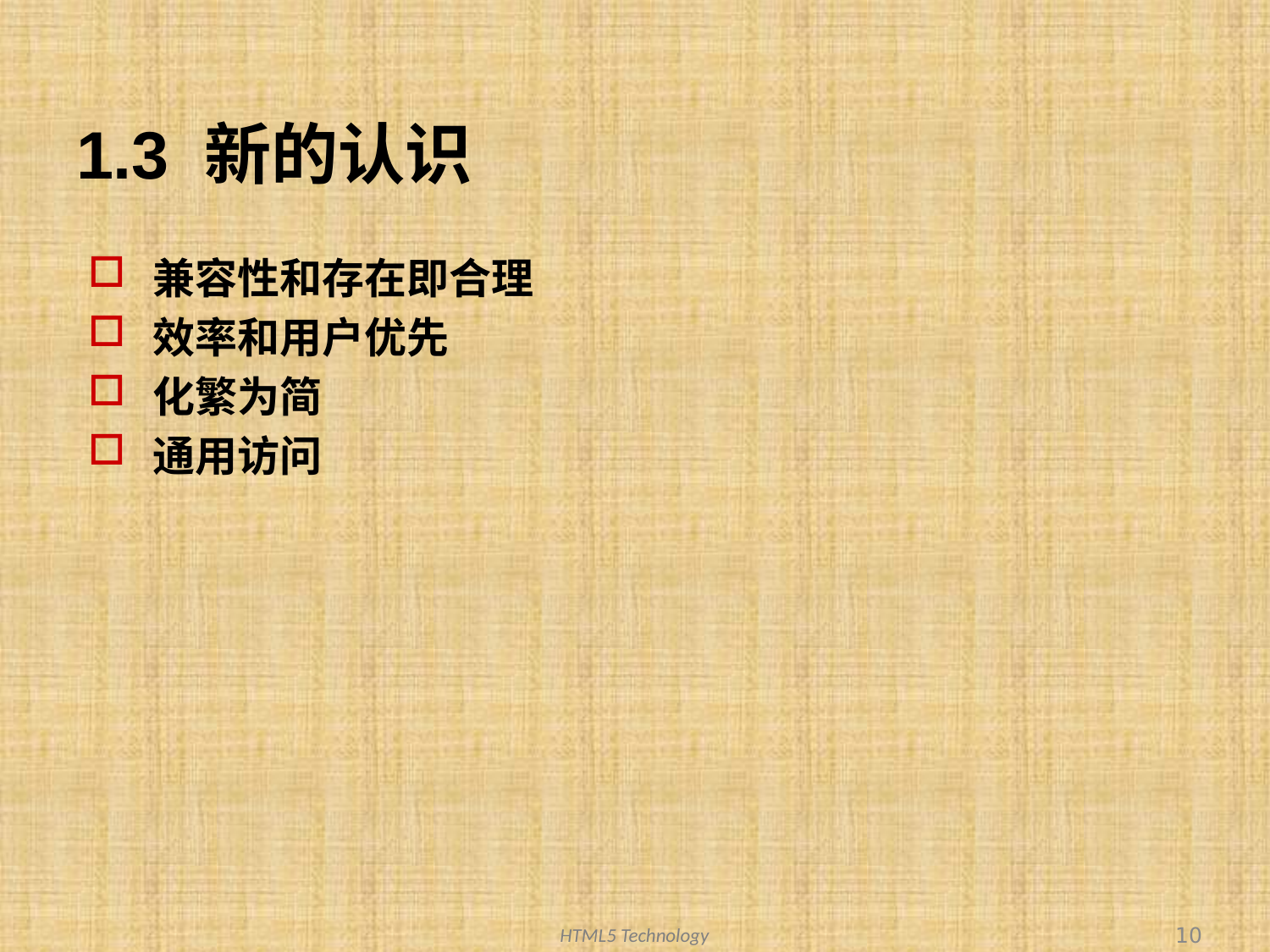

# 1.3 新的认识
兼容性和存在即合理
效率和用户优先
化繁为简
通用访问
10
HTML5 Technology